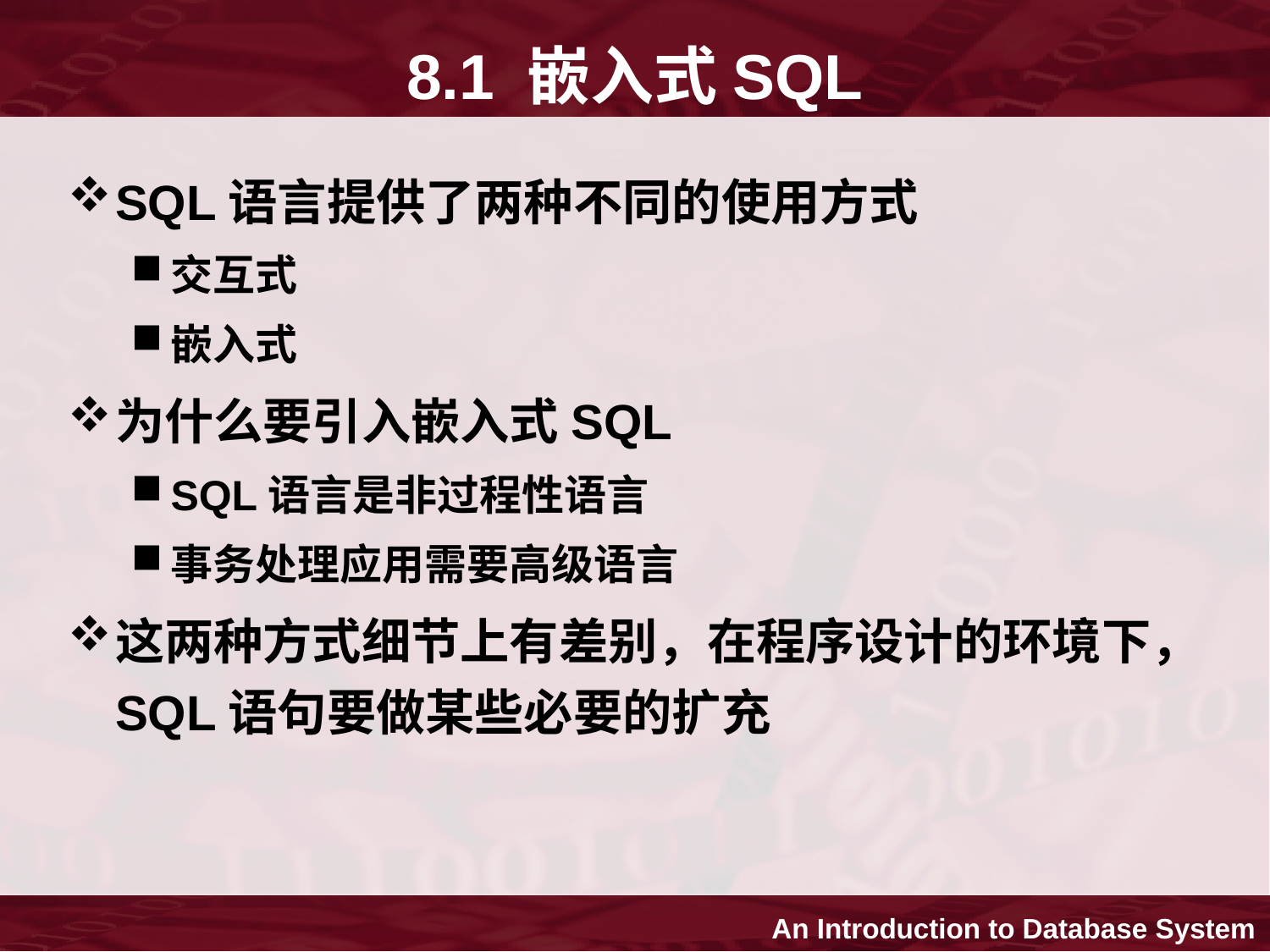

# 8.1 嵌入式SQL
SQL语言提供了两种不同的使用方式
交互式
嵌入式
为什么要引入嵌入式SQL
SQL语言是非过程性语言
事务处理应用需要高级语言
这两种方式细节上有差别，在程序设计的环境下，SQL语句要做某些必要的扩充